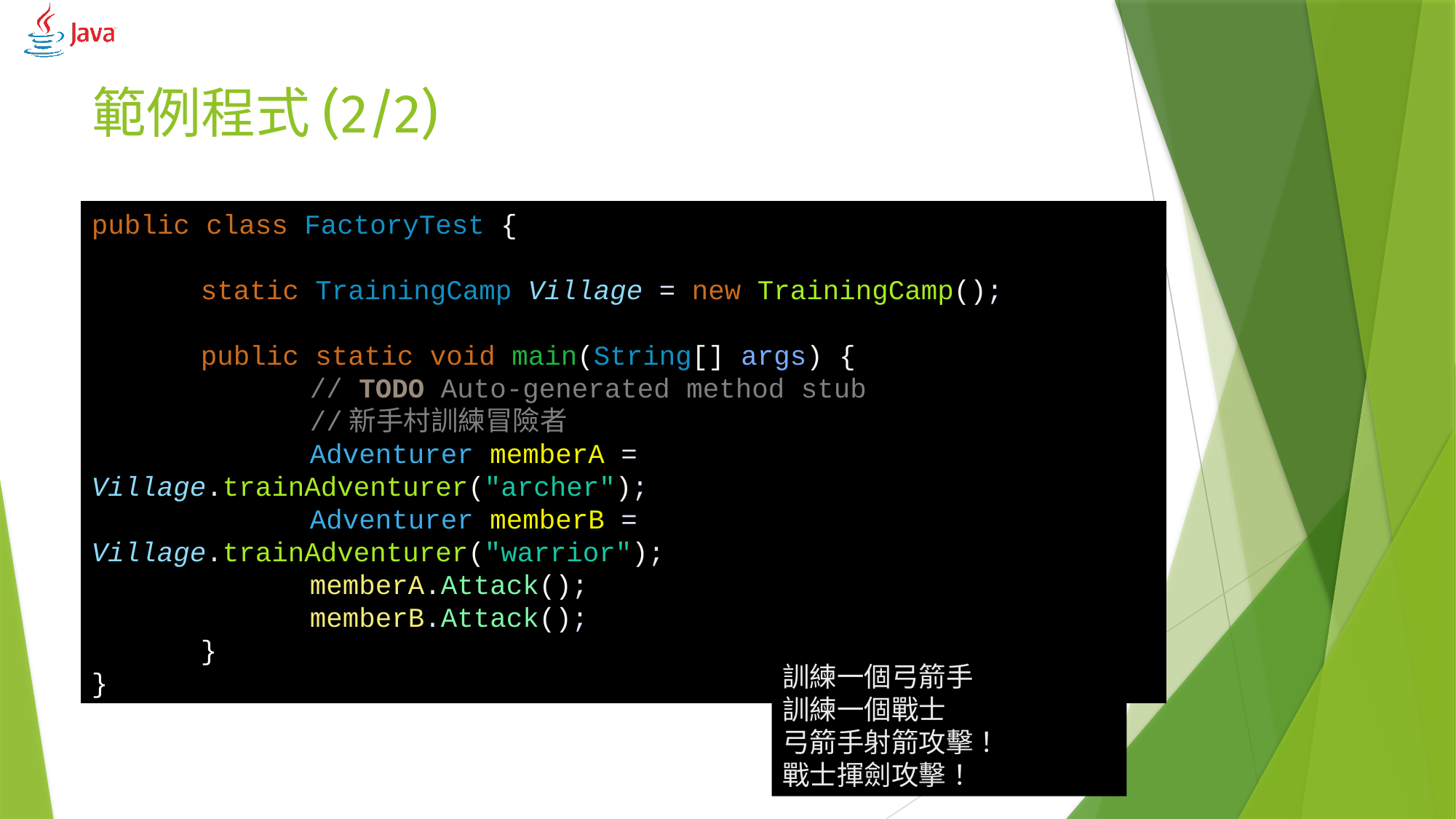

# 範例程式(2/2)
public class FactoryTest {

	static TrainingCamp Village = new TrainingCamp();

	public static void main(String[] args) {
		// TODO Auto-generated method stub
		//新手村訓練冒險者
		Adventurer memberA = Village.trainAdventurer("archer");
		Adventurer memberB = Village.trainAdventurer("warrior");
		memberA.Attack();
		memberB.Attack();
	}
}
訓練一個弓箭手
訓練一個戰士
弓箭手射箭攻擊！
戰士揮劍攻擊！